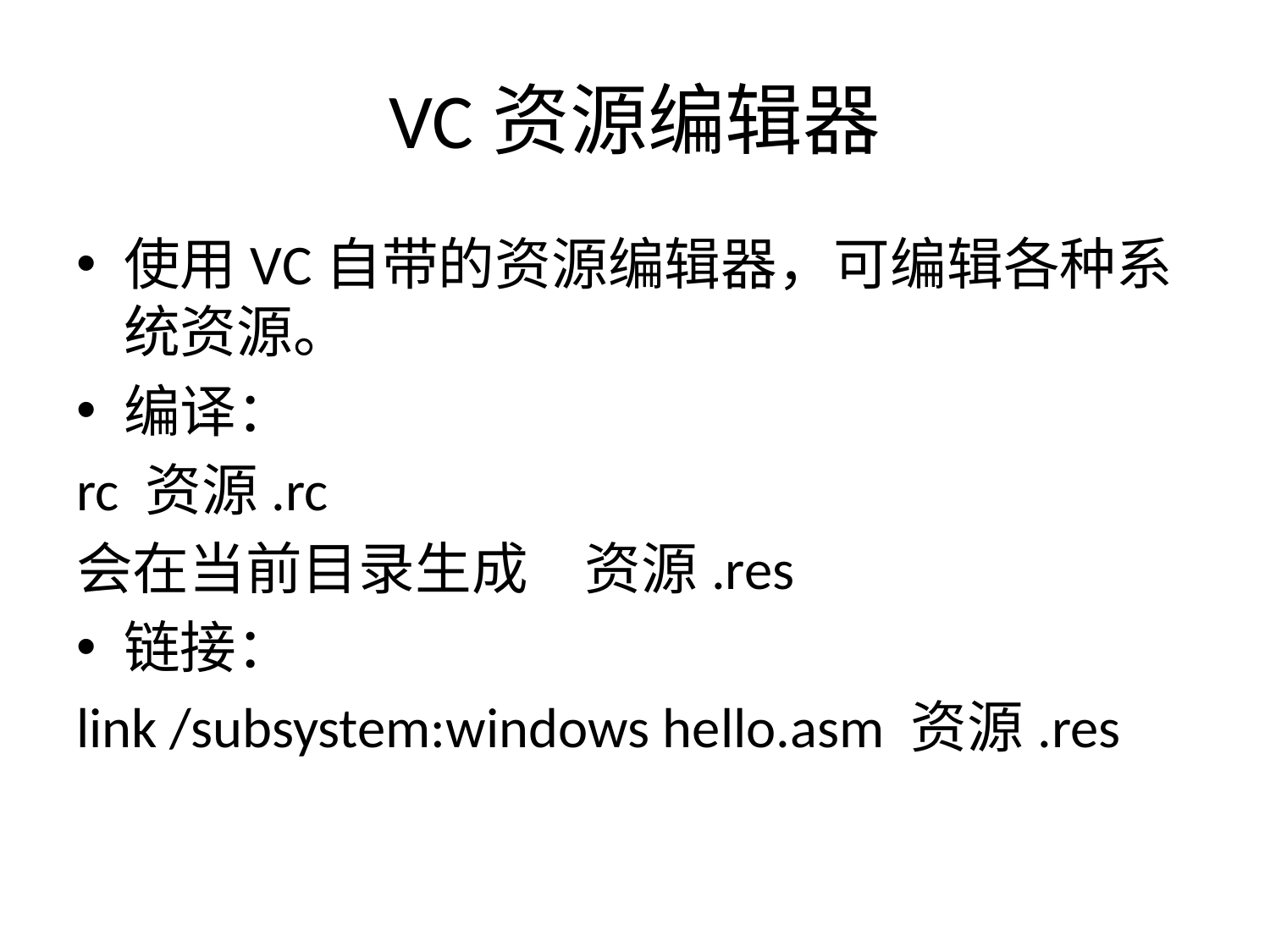

# VC资源编辑器
使用VC自带的资源编辑器，可编辑各种系统资源。
编译：
rc 资源.rc
会在当前目录生成　资源.res
链接：
link /subsystem:windows hello.asm 资源.res